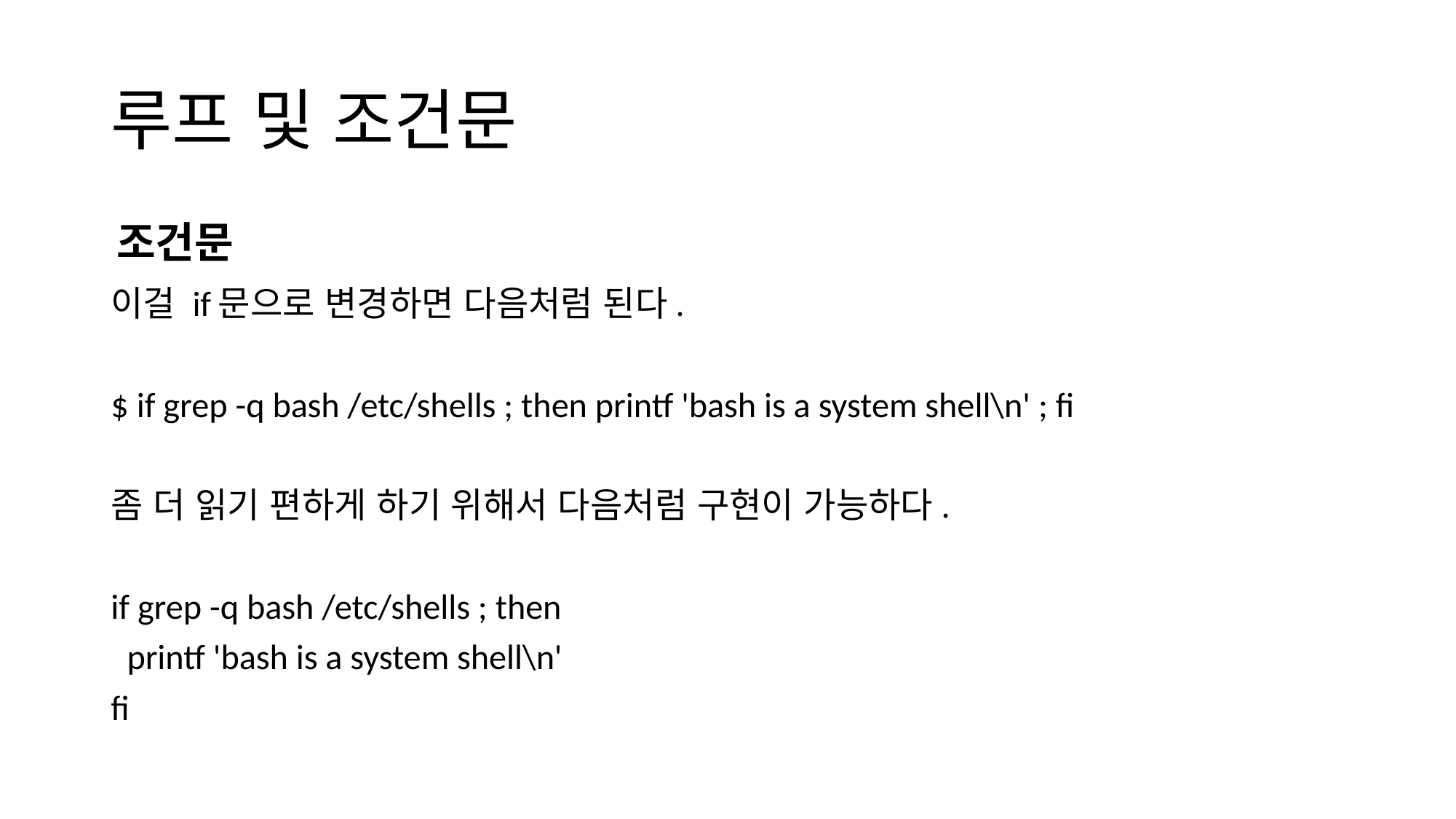

# 루프 및 조건문
조건문
이걸 if문으로 변경하면 다음처럼 된다.

$ if grep -q bash /etc/shells ; then printf 'bash is a system shell\n' ; fi

좀 더 읽기 편하게 하기 위해서 다음처럼 구현이 가능하다.

if grep -q bash /etc/shells ; then
  printf 'bash is a system shell\n'
fi